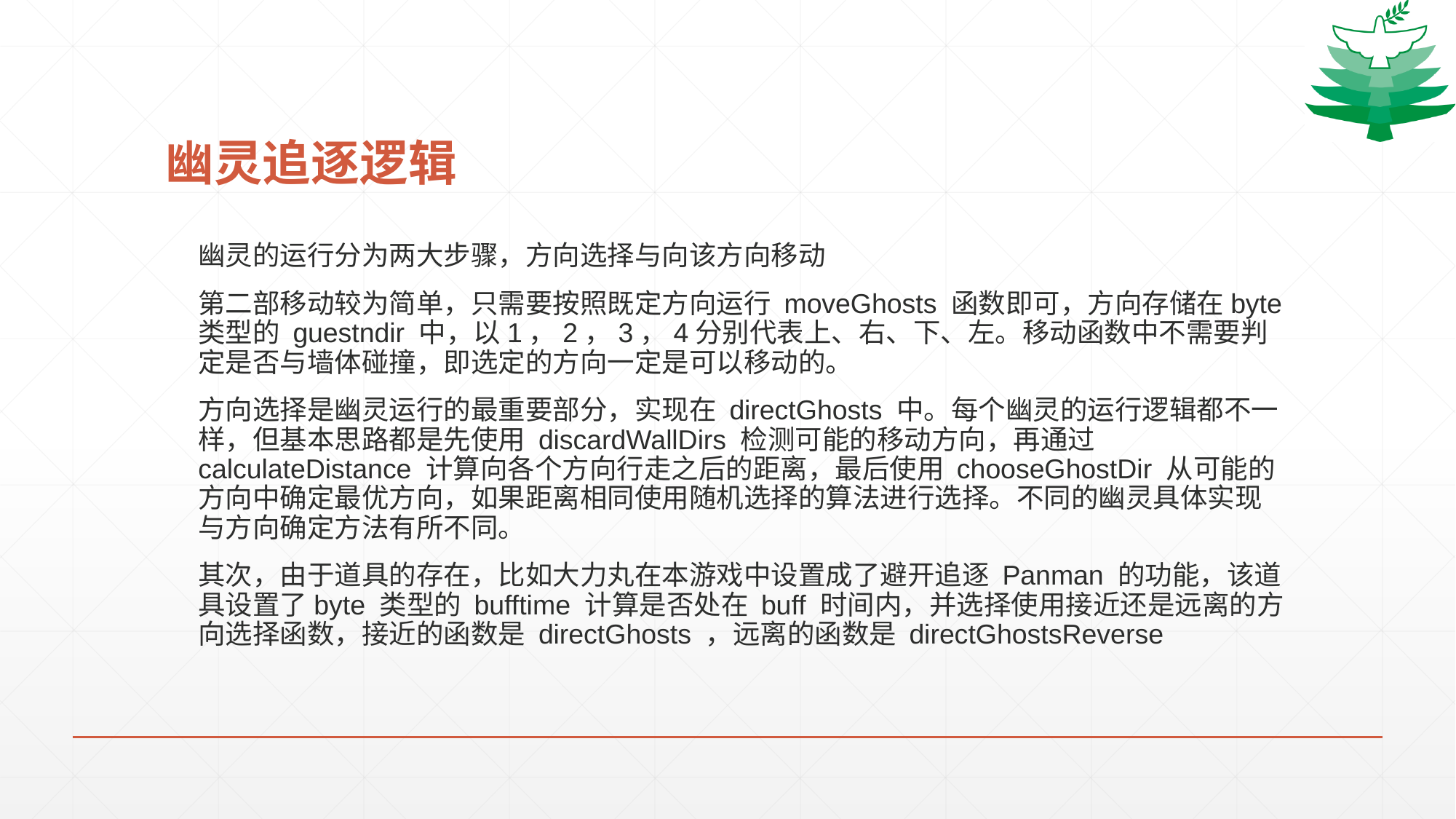

# 幽灵追逐逻辑
幽灵的运行分为两大步骤，方向选择与向该方向移动
第二部移动较为简单，只需要按照既定方向运行 moveGhosts 函数即可，方向存储在byte类型的 guestndir 中，以1，2，3，4分别代表上、右、下、左。移动函数中不需要判定是否与墙体碰撞，即选定的方向一定是可以移动的。
方向选择是幽灵运行的最重要部分，实现在 directGhosts 中。每个幽灵的运行逻辑都不一样，但基本思路都是先使用 discardWallDirs 检测可能的移动方向，再通过 calculateDistance 计算向各个方向行走之后的距离，最后使用 chooseGhostDir 从可能的方向中确定最优方向，如果距离相同使用随机选择的算法进行选择。不同的幽灵具体实现与方向确定方法有所不同。
其次，由于道具的存在，比如大力丸在本游戏中设置成了避开追逐 Panman 的功能，该道具设置了byte 类型的 bufftime 计算是否处在 buff 时间内，并选择使用接近还是远离的方向选择函数，接近的函数是 directGhosts ，远离的函数是 directGhostsReverse